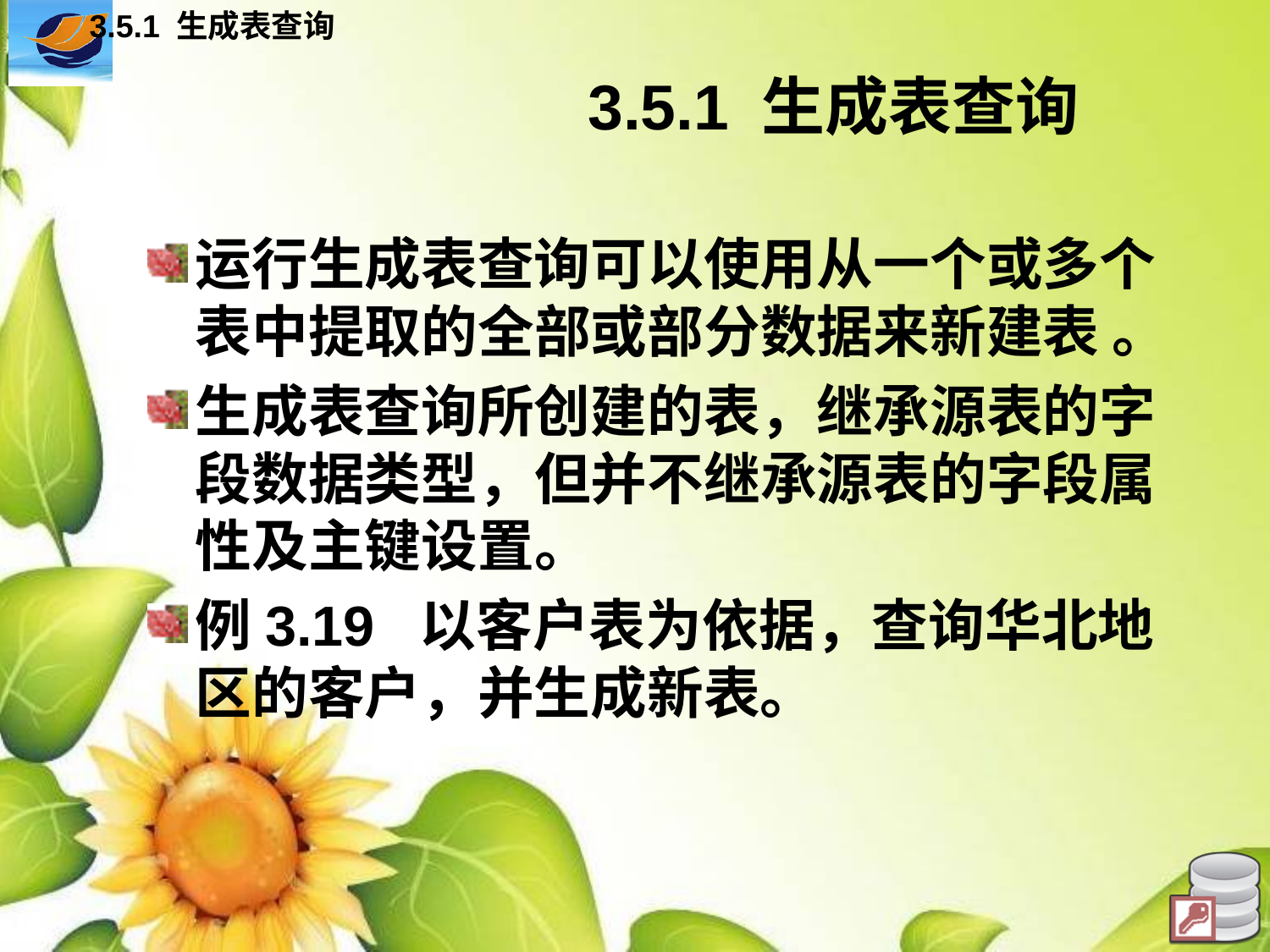

3.5.1 生成表查询
# 3.5.1 生成表查询
运行生成表查询可以使用从一个或多个表中提取的全部或部分数据来新建表 。
生成表查询所创建的表，继承源表的字段数据类型，但并不继承源表的字段属性及主键设置。
例3.19  以客户表为依据，查询华北地区的客户，并生成新表。